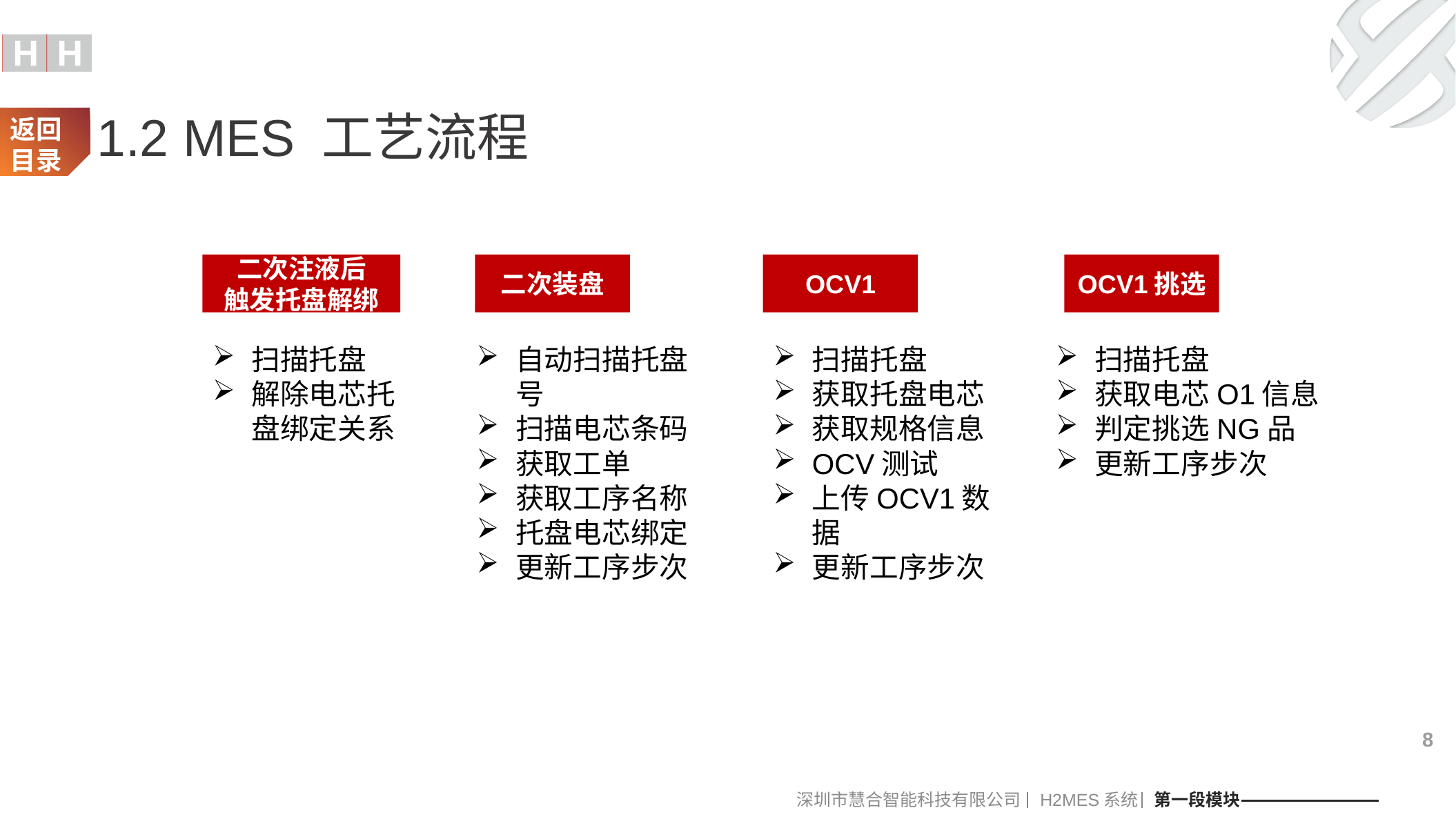

1.2 MES 工艺流程
返回目录
二次注液后
触发托盘解绑
二次装盘
OCV1
OCV1挑选
扫描托盘
解除电芯托盘绑定关系
自动扫描托盘号
扫描电芯条码
获取工单
获取工序名称
托盘电芯绑定
更新工序步次

扫描托盘
获取托盘电芯
获取规格信息
OCV测试
上传OCV1数据
更新工序步次
扫描托盘
获取电芯O1信息
判定挑选NG品
更新工序步次

8